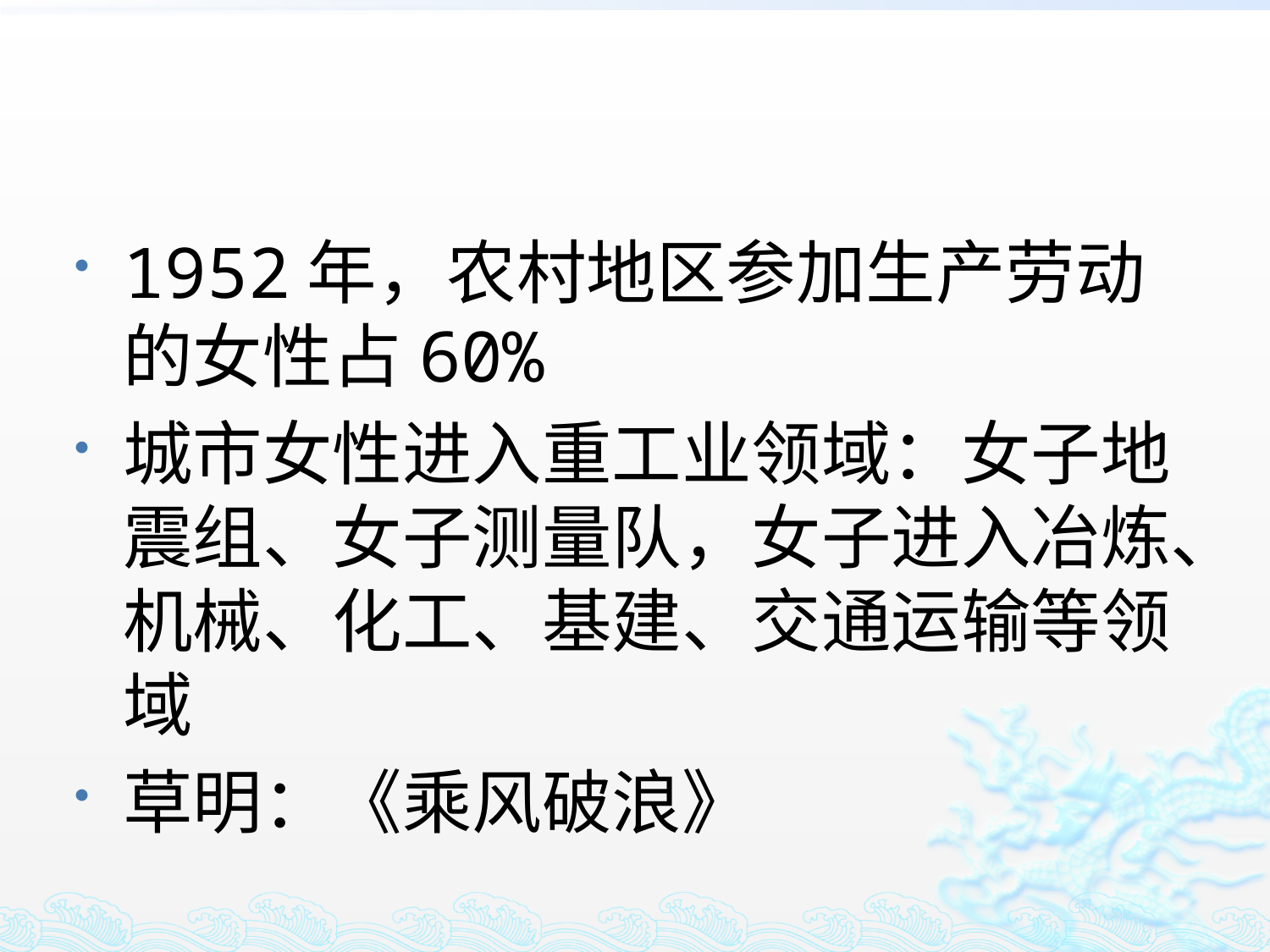

#
1952年，农村地区参加生产劳动的女性占60%
城市女性进入重工业领域：女子地震组、女子测量队，女子进入冶炼、机械、化工、基建、交通运输等领域
草明：《乘风破浪》